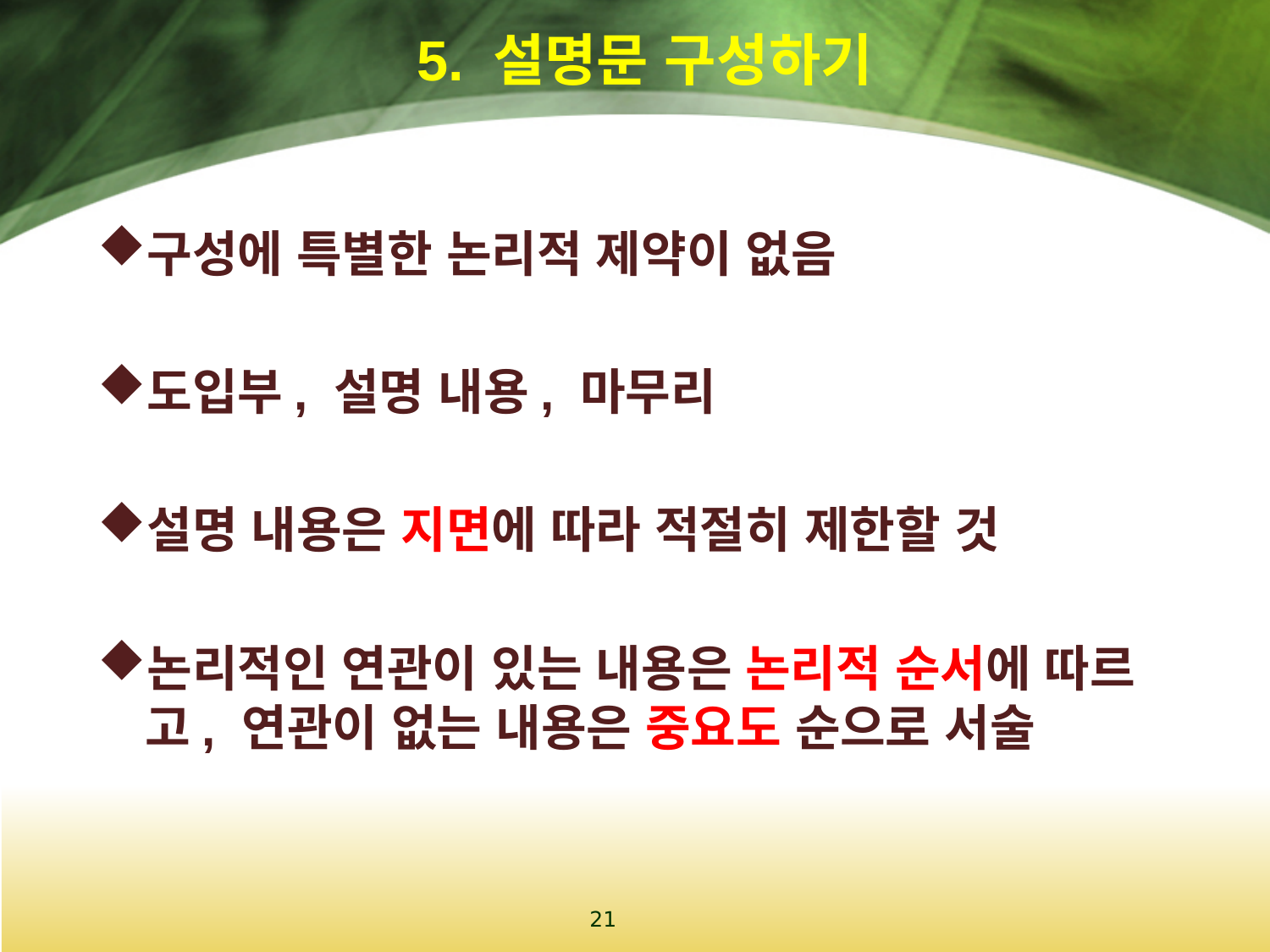

# 5. 설명문 구성하기
구성에 특별한 논리적 제약이 없음

도입부, 설명 내용, 마무리

설명 내용은 지면에 따라 적절히 제한할 것

논리적인 연관이 있는 내용은 논리적 순서에 따르고, 연관이 없는 내용은 중요도 순으로 서술

21